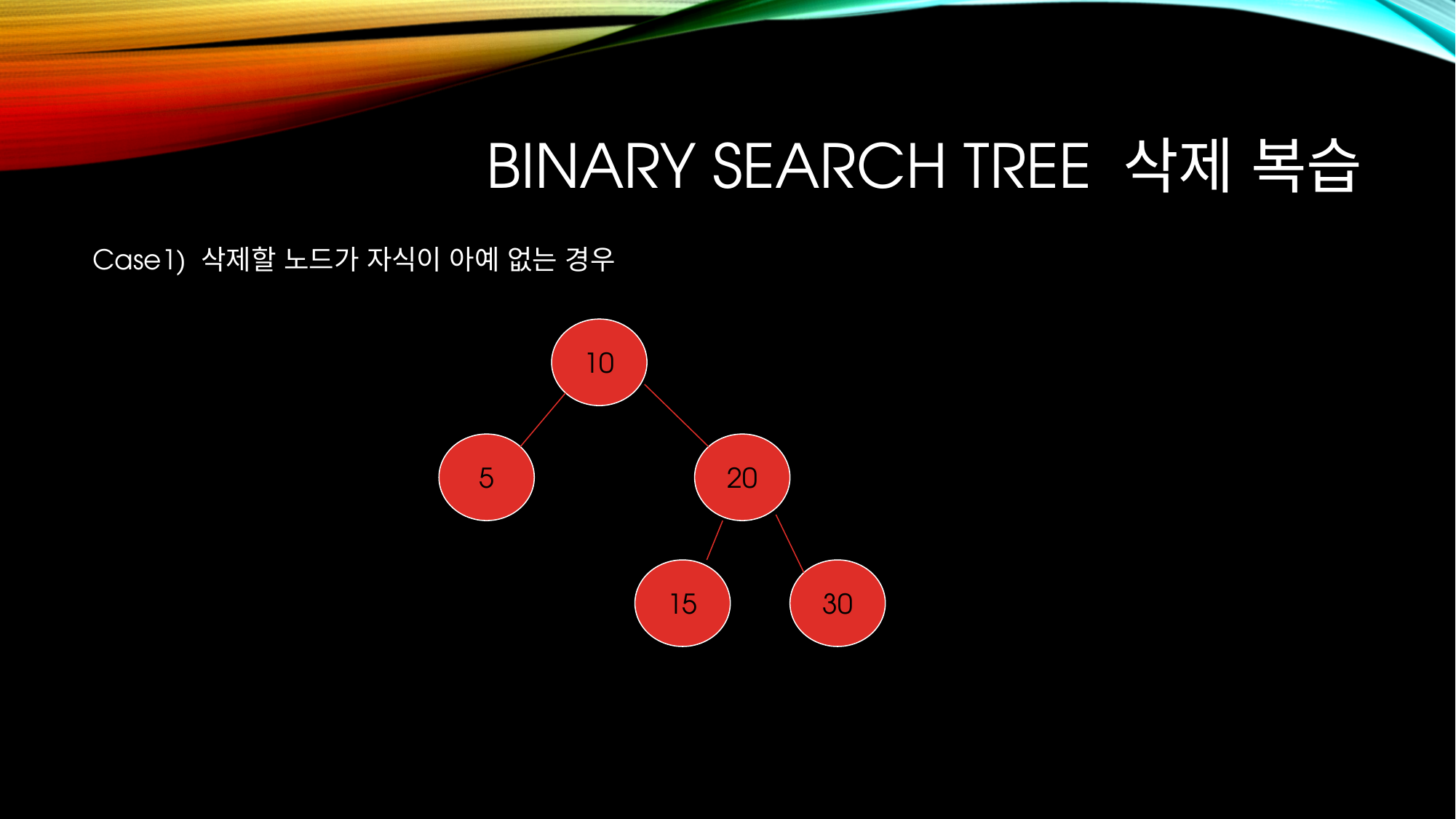

# Binary search tree 삭제 복습
Case1) 삭제할 노드가 자식이 아예 없는 경우
10
5
20
15
30